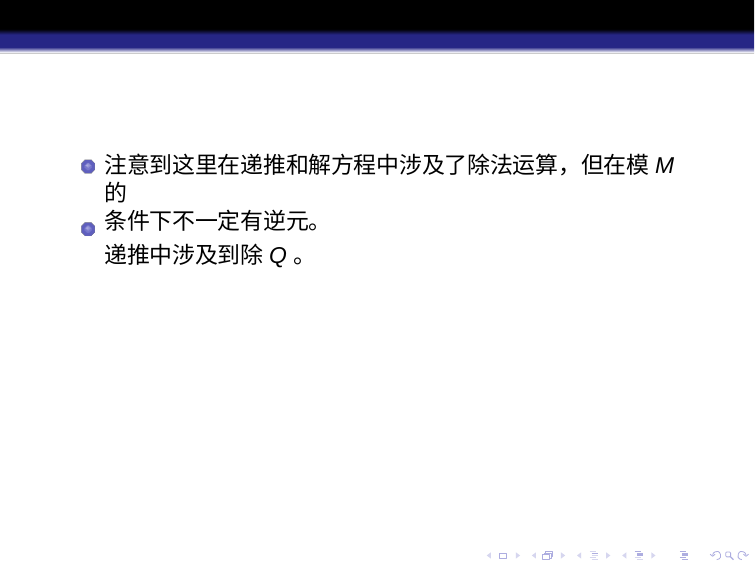

注意到这里在递推和解方程中涉及了除法运算，但在模M的
条件下不一定有逆元。
递推中涉及到除Q。